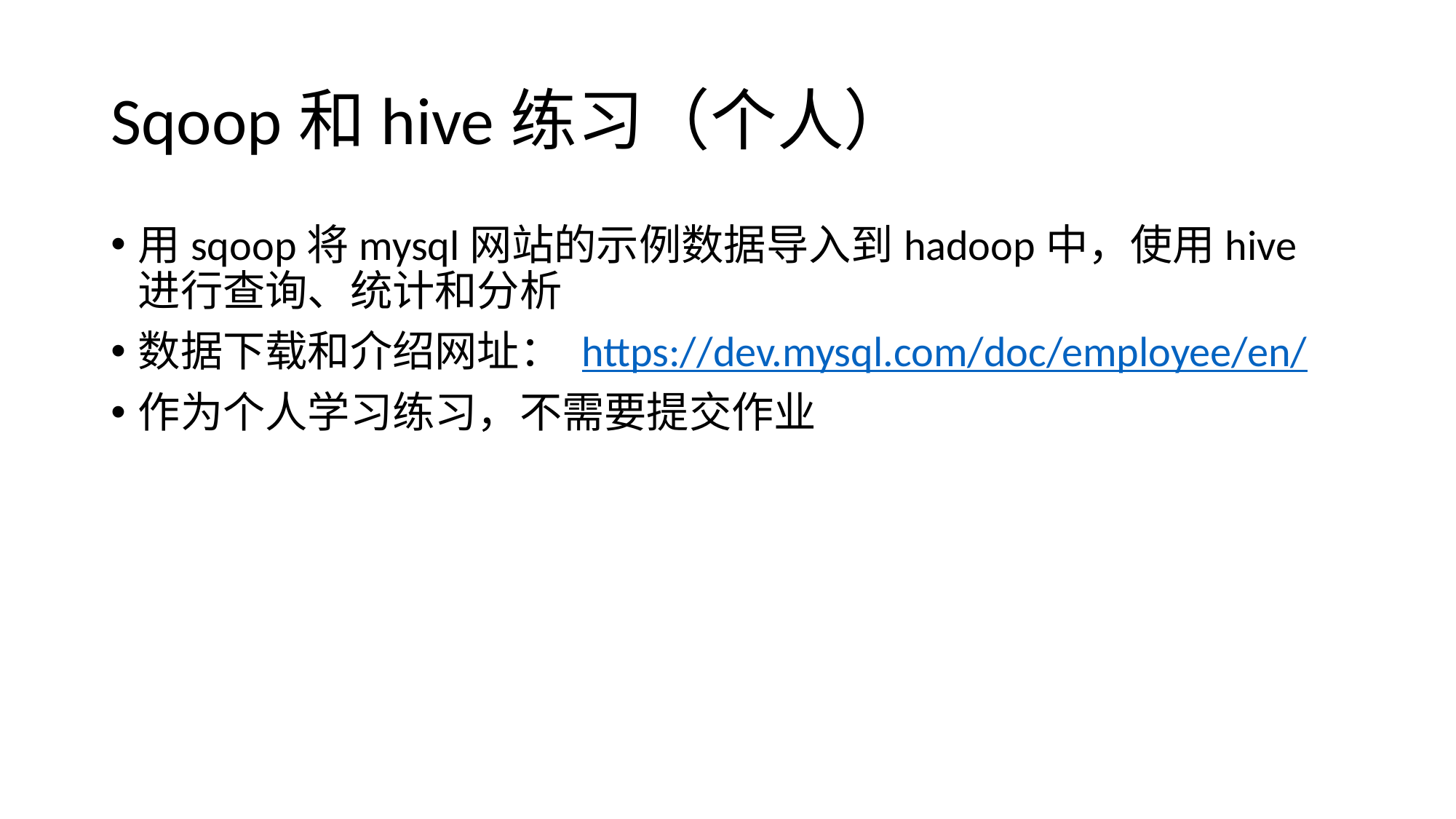

# Sqoop和hive练习（个人）
用sqoop将mysql网站的示例数据导入到hadoop中，使用hive进行查询、统计和分析
数据下载和介绍网址： https://dev.mysql.com/doc/employee/en/
作为个人学习练习，不需要提交作业